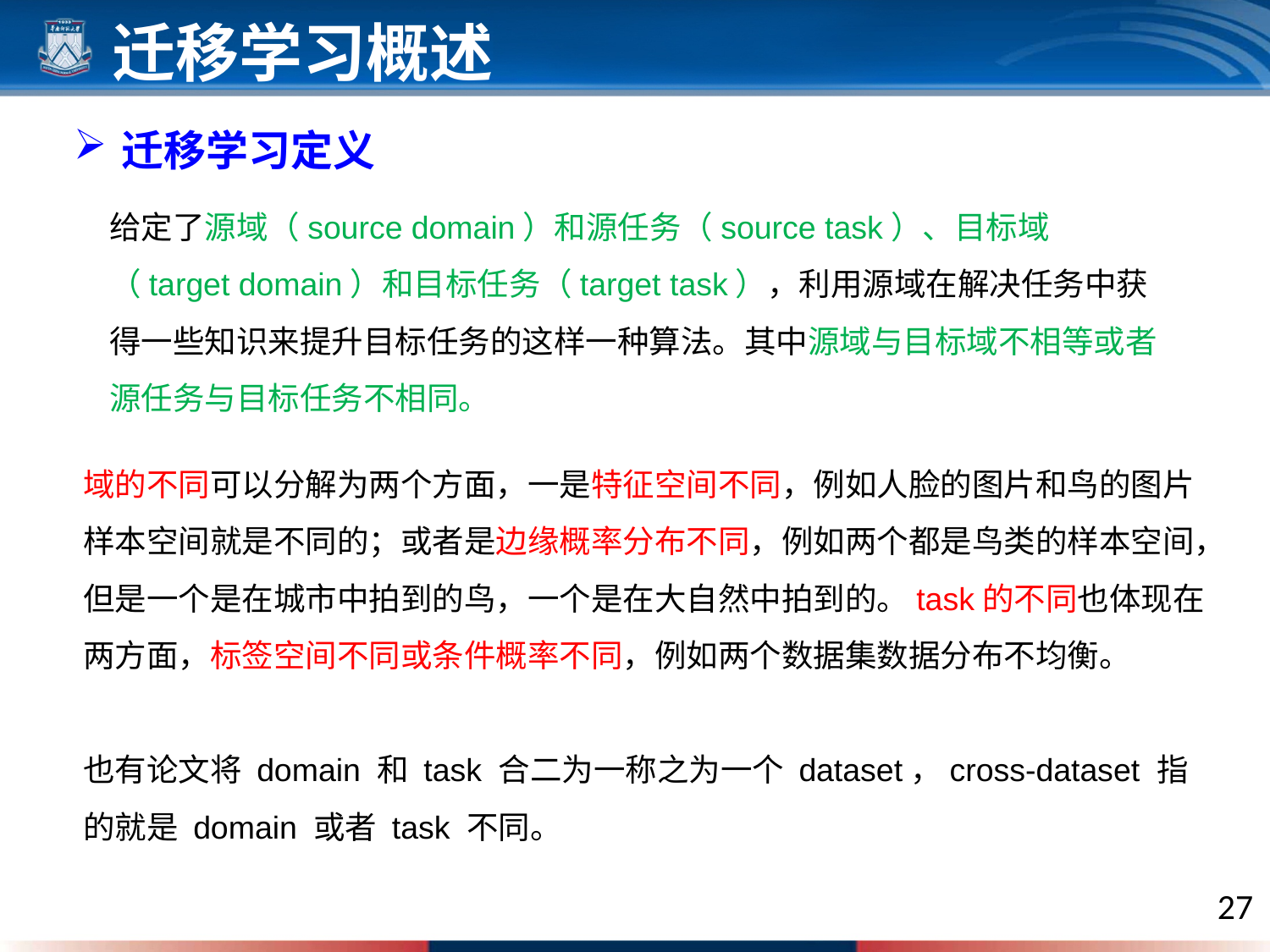

迁移学习概述
迁移学习定义
给定了源域（source domain）和源任务（source task）、目标域（target domain）和目标任务（target task），利用源域在解决任务中获得一些知识来提升目标任务的这样一种算法。其中源域与目标域不相等或者源任务与目标任务不相同。
域的不同可以分解为两个方面，一是特征空间不同，例如人脸的图片和鸟的图片样本空间就是不同的；或者是边缘概率分布不同，例如两个都是鸟类的样本空间，但是一个是在城市中拍到的鸟，一个是在大自然中拍到的。task的不同也体现在两方面，标签空间不同或条件概率不同，例如两个数据集数据分布不均衡。

也有论文将 domain 和 task 合二为一称之为一个 dataset，cross-dataset 指的就是 domain 或者 task 不同。